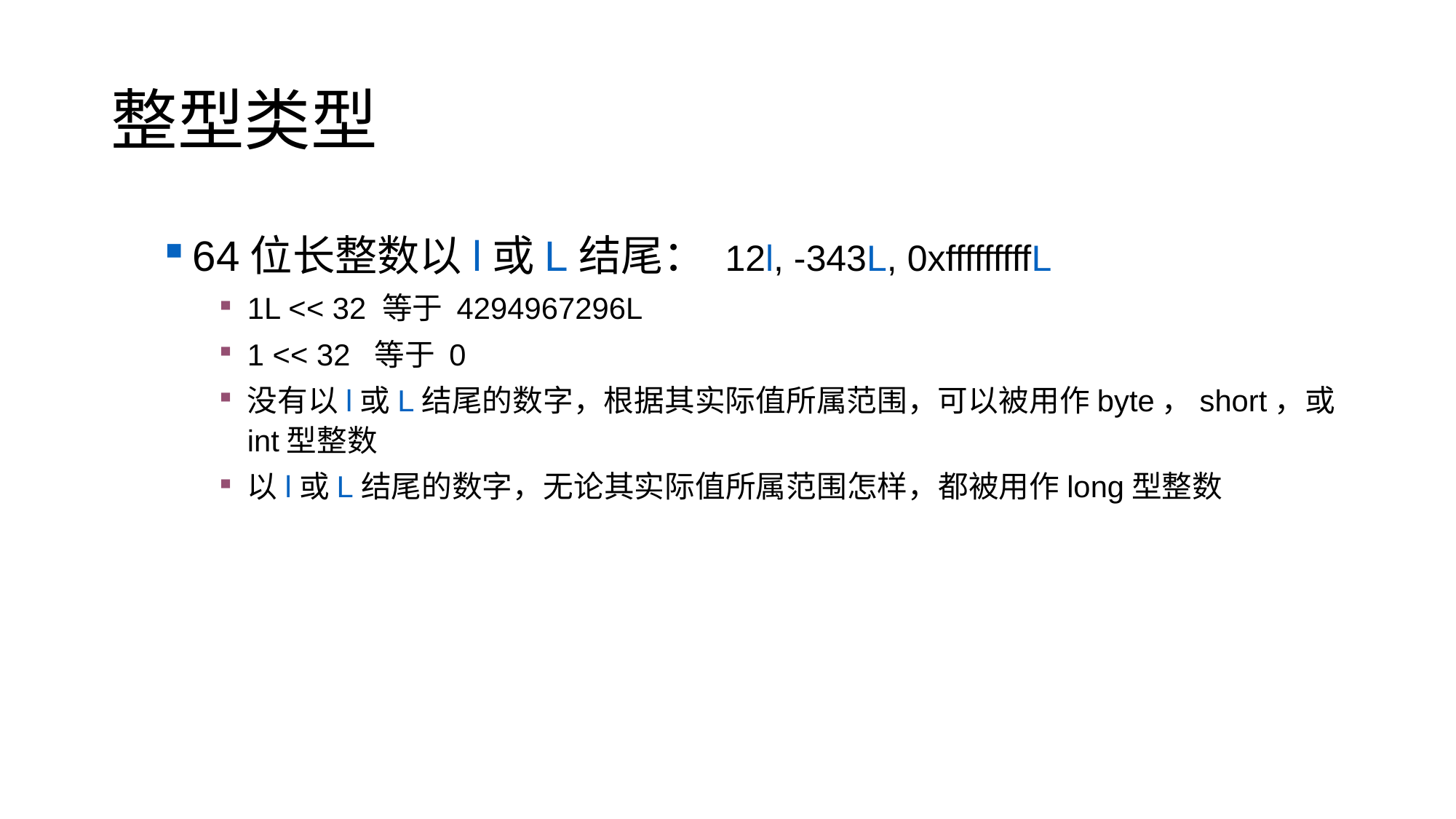

# 整型类型
64位长整数以l或L结尾： 12l, -343L, 0xfffffffffL
1L << 32 等于 4294967296L
1 << 32  等于 0
没有以l或L结尾的数字，根据其实际值所属范围，可以被用作byte，short，或int型整数
以l或L结尾的数字，无论其实际值所属范围怎样，都被用作long型整数